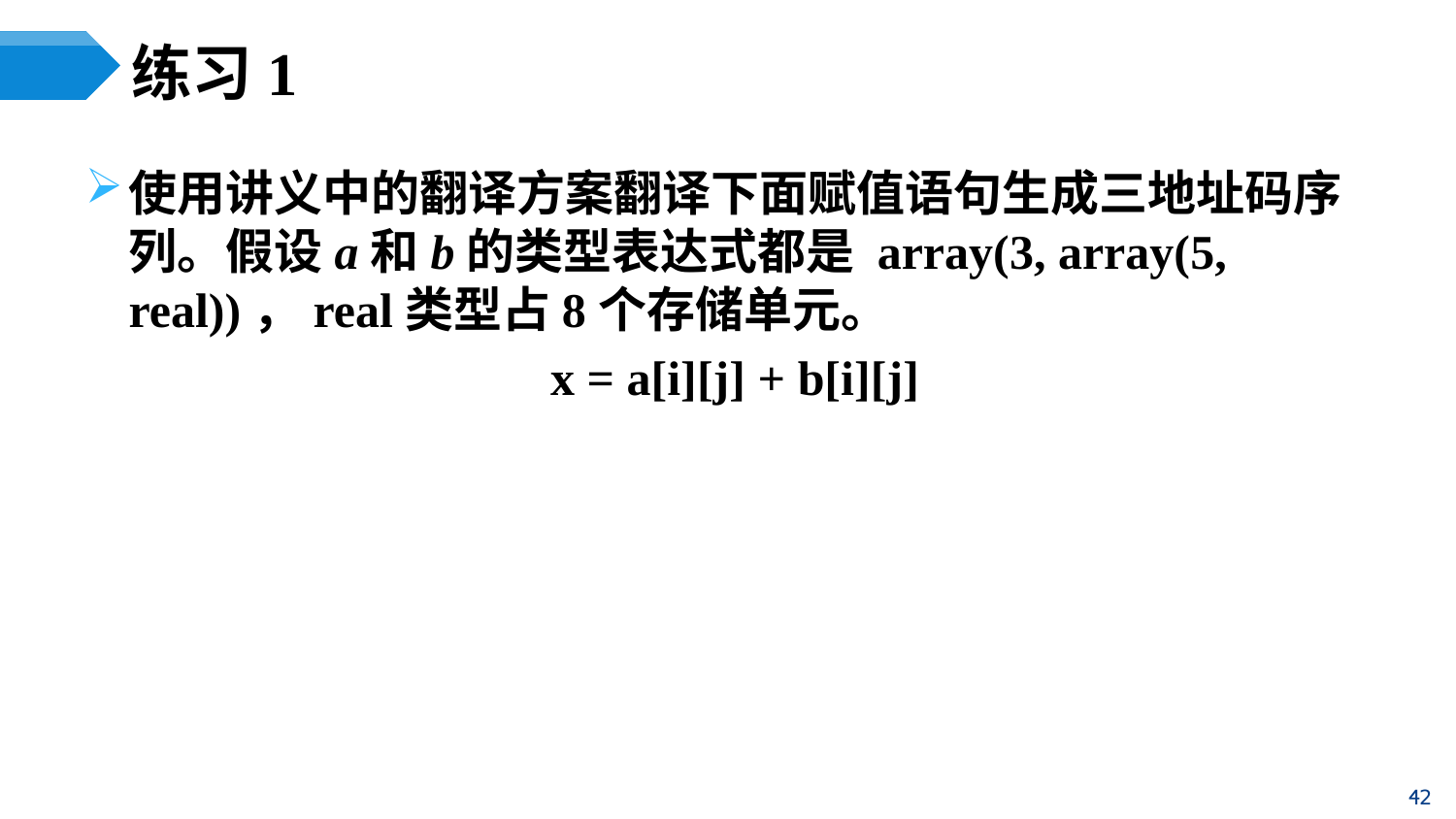

# 练习1
使用讲义中的翻译方案翻译下面赋值语句生成三地址码序列。假设a和b的类型表达式都是 array(3, array(5, real))，real类型占8个存储单元。
 x = a[i][j] + b[i][j]

42